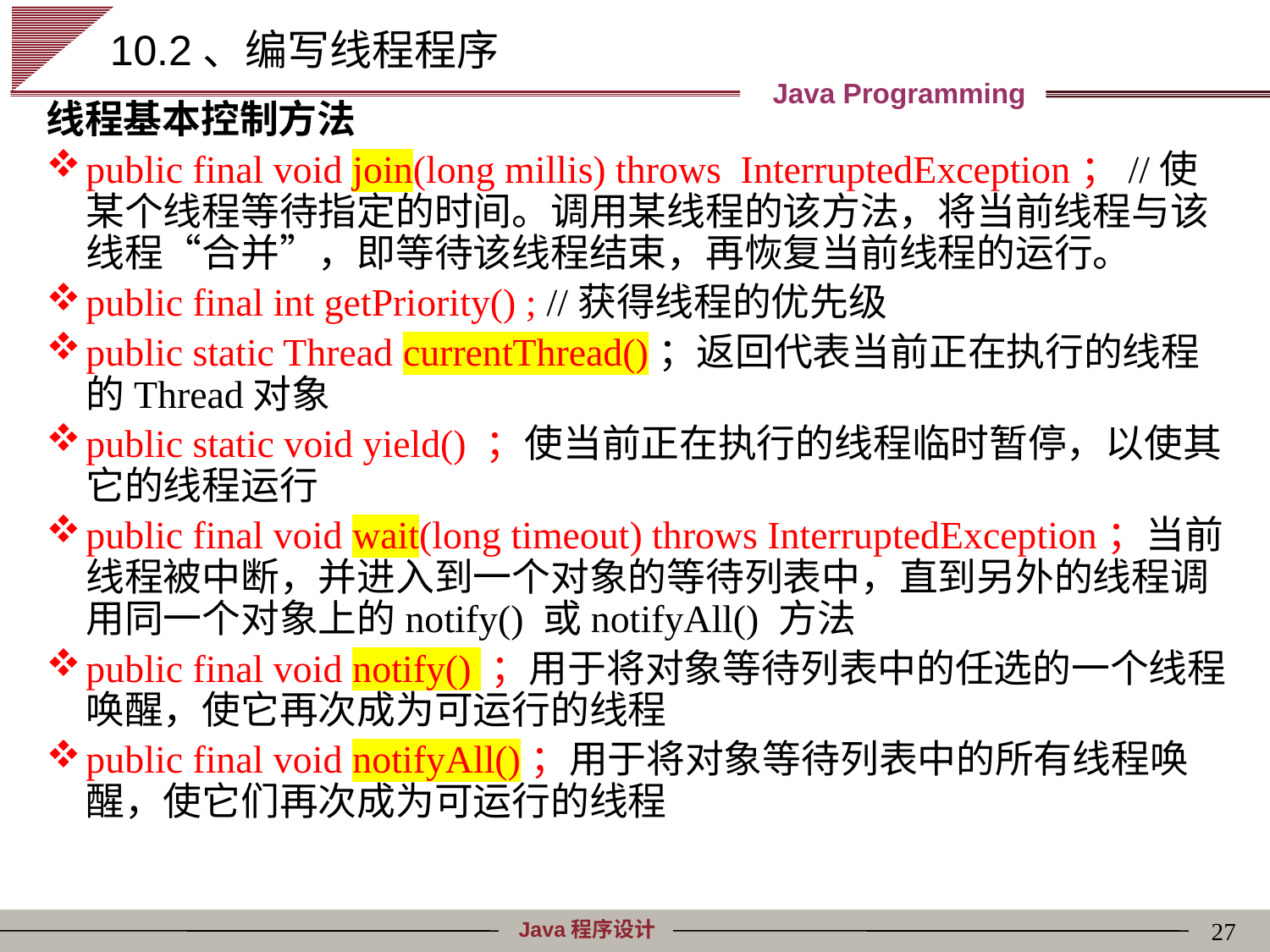

# 10.2、编写线程程序
线程基本控制方法
public final void join(long millis) throws  InterruptedException；//使某个线程等待指定的时间。调用某线程的该方法，将当前线程与该线程“合并”，即等待该线程结束，再恢复当前线程的运行。
public final int getPriority() ; //获得线程的优先级
public static Thread currentThread()；返回代表当前正在执行的线程的Thread对象
public static void yield() ；使当前正在执行的线程临时暂停，以使其它的线程运行
public final void wait(long timeout) throws InterruptedException；当前线程被中断，并进入到一个对象的等待列表中，直到另外的线程调用同一个对象上的notify() 或notifyAll() 方法
public final void notify() ；用于将对象等待列表中的任选的一个线程唤醒，使它再次成为可运行的线程
public final void notifyAll()；用于将对象等待列表中的所有线程唤醒，使它们再次成为可运行的线程